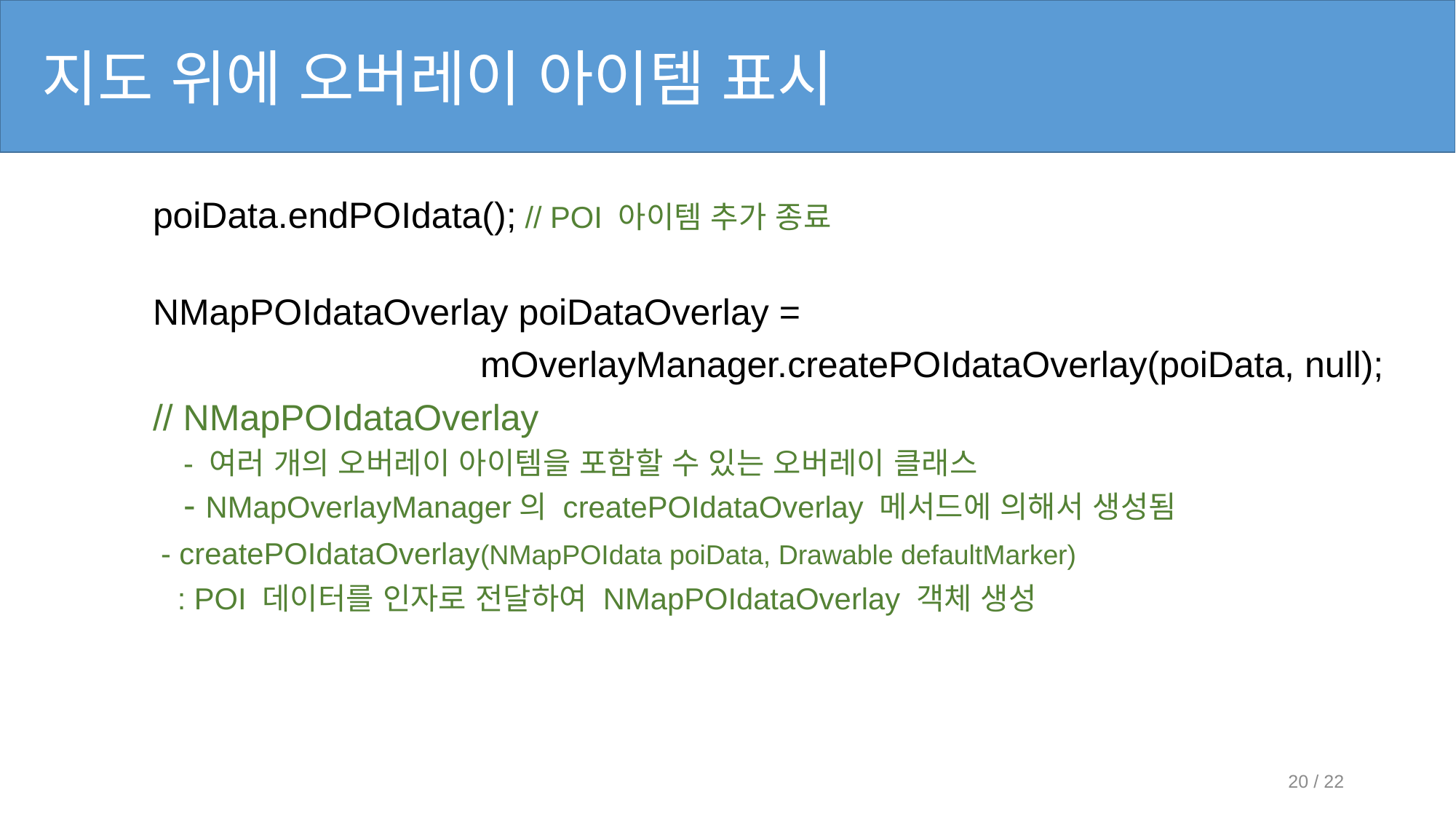

지도 위에 오버레이 아이템 표시
	poiData.endPOIdata(); // POI 아이템 추가 종료

	NMapPOIdataOverlay poiDataOverlay =

				mOverlayManager.createPOIdataOverlay(poiData, null);

	// NMapPOIdataOverlay
	   - 여러 개의 오버레이 아이템을 포함할 수 있는 오버레이 클래스
	   - NMapOverlayManager의 createPOIdataOverlay 메서드에 의해서 생성됨

              - createPOIdataOverlay(NMapPOIdata poiData, Drawable defaultMarker)

                : POI 데이터를 인자로 전달하여 NMapPOIdataOverlay 객체 생성
20 / 22